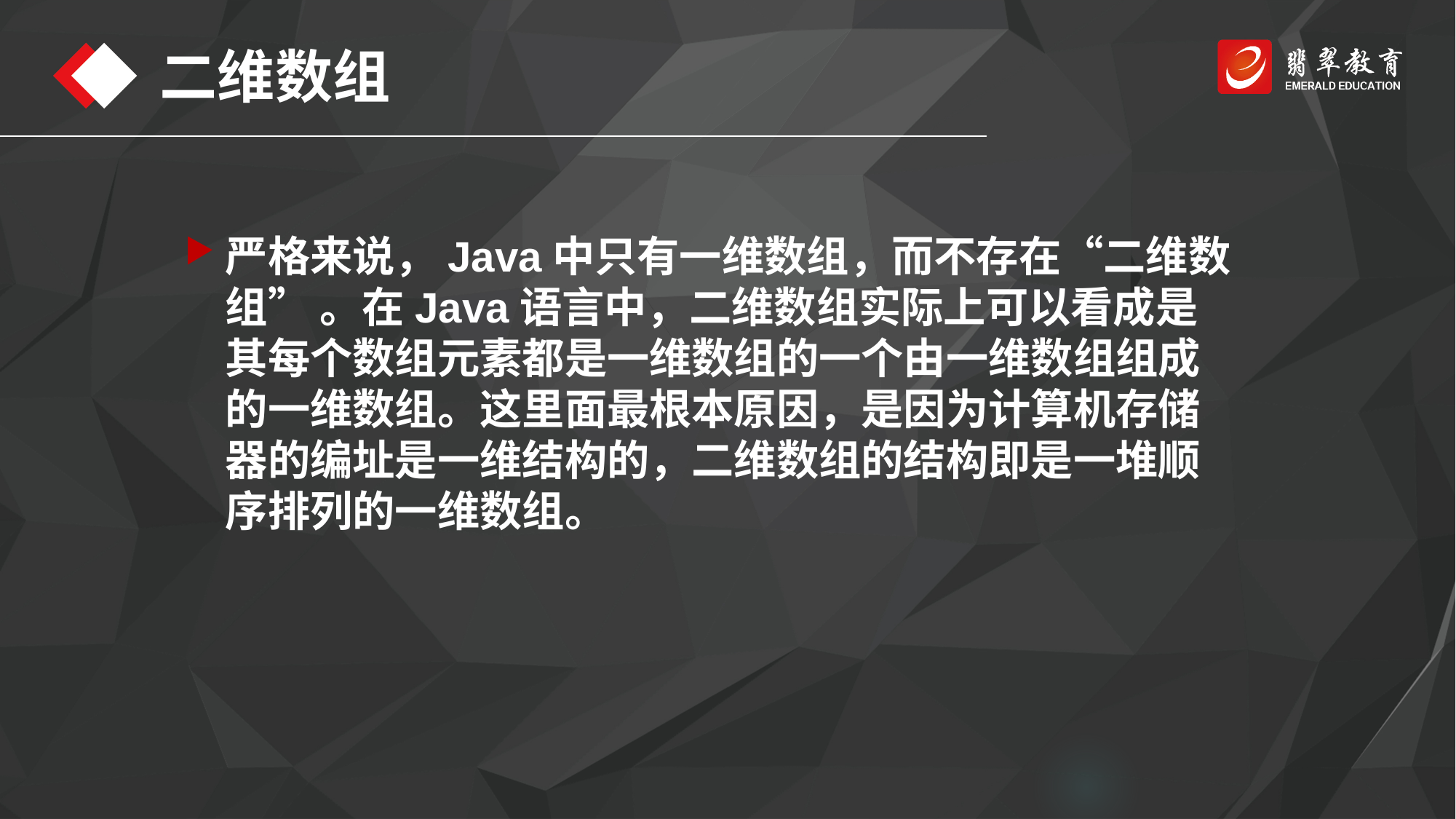

二维数组

严格来说，Java中只有一维数组，而不存在“二维数组” 。在Java语言中，二维数组实际上可以看成是其每个数组元素都是一维数组的一个由一维数组组成的一维数组。这里面最根本原因，是因为计算机存储器的编址是一维结构的，二维数组的结构即是一堆顺序排列的一维数组。